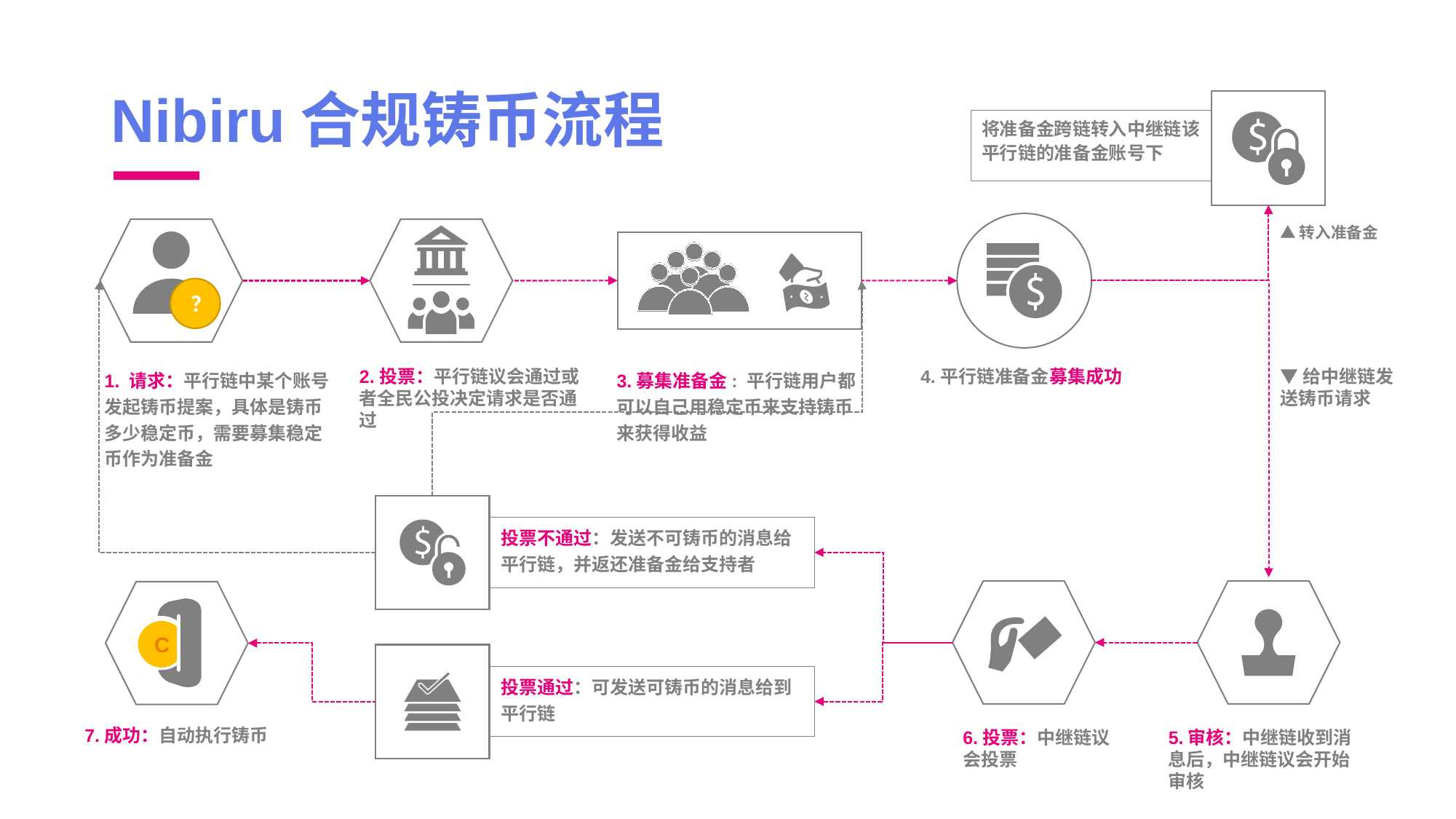

# Nibiru合规铸币流程

将准备金跨链转入中继链该平行链的准备金账号下

▲转入准备金

？

1. 请求：平行链中某个账号发起铸币提案，具体是铸币多少稳定币，需要募集稳定币作为准备金
2.投票：平行链议会通过或者全民公投决定请求是否通过
3.募集准备金: 平行链用户都可以自己用稳定币来支持铸币来获得收益
4.平行链准备金募集成功
▼给中继链发送铸币请求

投票不通过：发送不可铸币的消息给平行链，并返还准备金给支持者

C

投票通过：可发送可铸币的消息给到平行链
7.成功：自动执行铸币
6.投票：中继链议会投票
5.审核：中继链收到消息后，中继链议会开始审核